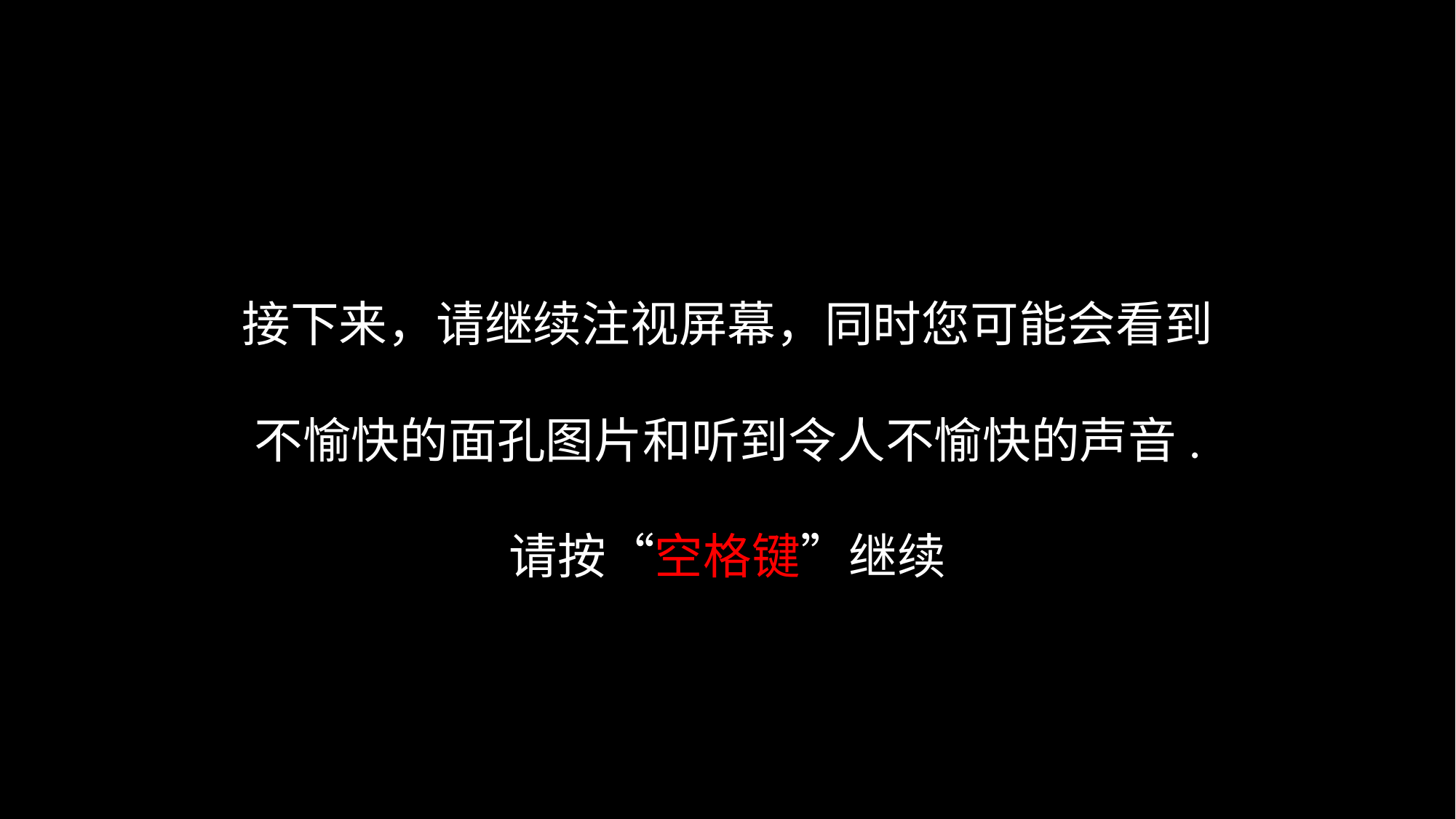

接下来，请继续注视屏幕，同时您可能会看到
不愉快的面孔图片和听到令人不愉快的声音.
请按“空格键”继续
#